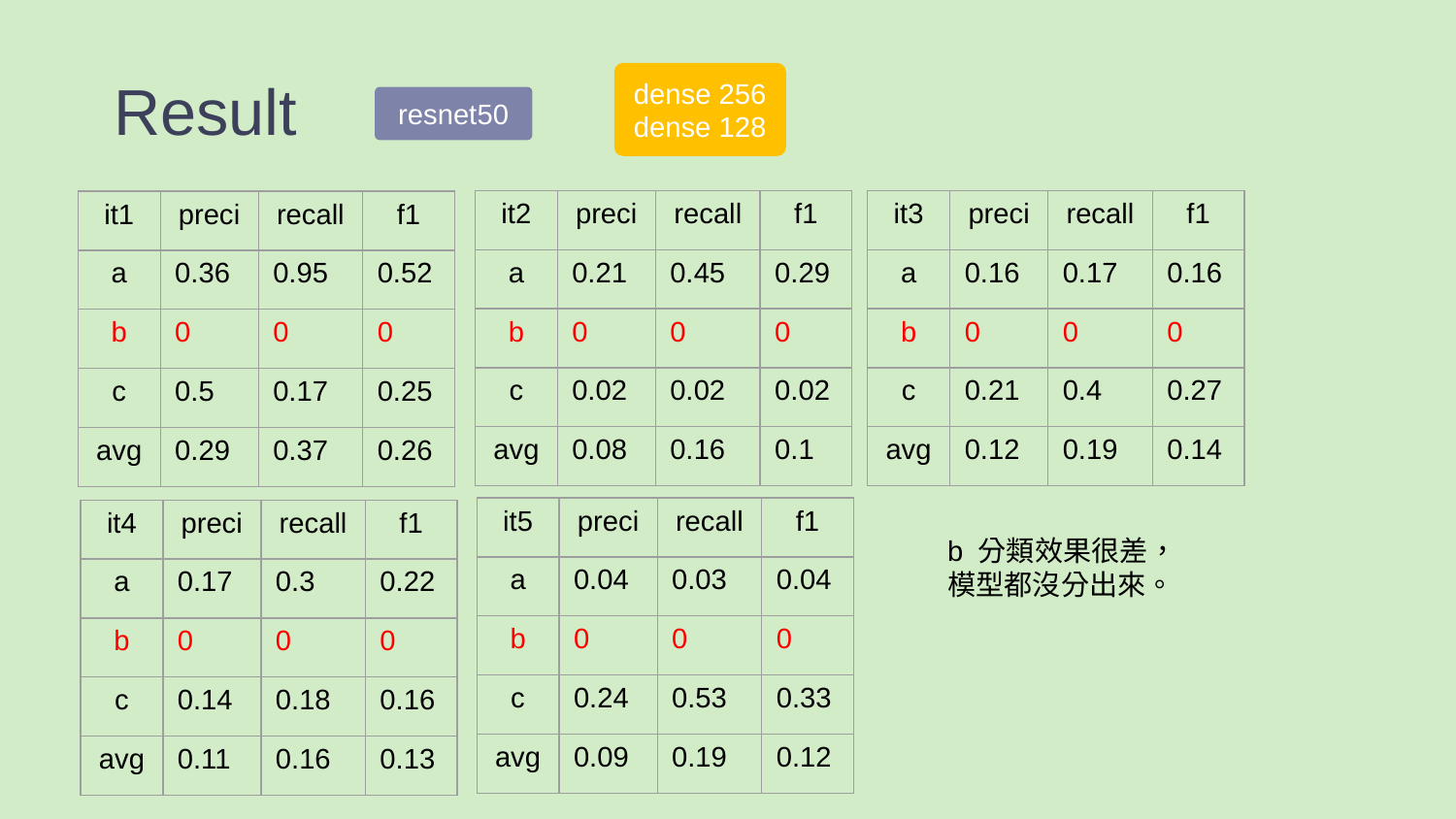

dense 256
dense 128
# Result
resnet50
| it2 | preci | recall | f1 |
| --- | --- | --- | --- |
| a | 0.21 | 0.45 | 0.29 |
| b | 0 | 0 | 0 |
| c | 0.02 | 0.02 | 0.02 |
| avg | 0.08 | 0.16 | 0.1 |
| it3 | preci | recall | f1 |
| --- | --- | --- | --- |
| a | 0.16 | 0.17 | 0.16 |
| b | 0 | 0 | 0 |
| c | 0.21 | 0.4 | 0.27 |
| avg | 0.12 | 0.19 | 0.14 |
| it1 | preci | recall | f1 |
| --- | --- | --- | --- |
| a | 0.36 | 0.95 | 0.52 |
| b | 0 | 0 | 0 |
| c | 0.5 | 0.17 | 0.25 |
| avg | 0.29 | 0.37 | 0.26 |
| it5 | preci | recall | f1 |
| --- | --- | --- | --- |
| a | 0.04 | 0.03 | 0.04 |
| b | 0 | 0 | 0 |
| c | 0.24 | 0.53 | 0.33 |
| avg | 0.09 | 0.19 | 0.12 |
| it4 | preci | recall | f1 |
| --- | --- | --- | --- |
| a | 0.17 | 0.3 | 0.22 |
| b | 0 | 0 | 0 |
| c | 0.14 | 0.18 | 0.16 |
| avg | 0.11 | 0.16 | 0.13 |
b 分類效果很差，
模型都沒分出來。